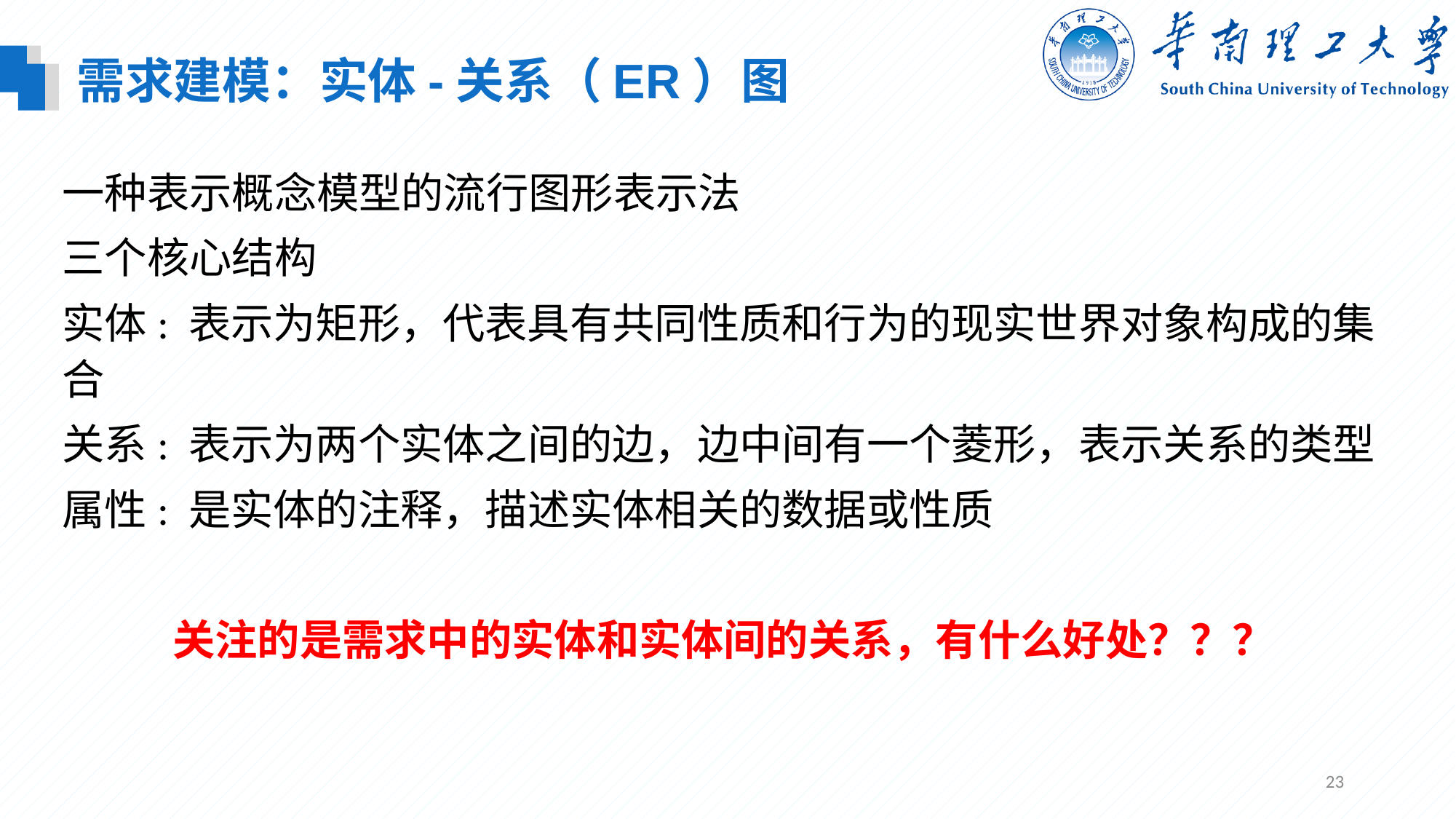

需求建模：实体-关系（ER）图
一种表示概念模型的流行图形表示法
三个核心结构
实体: 表示为矩形，代表具有共同性质和行为的现实世界对象构成的集合
关系: 表示为两个实体之间的边，边中间有一个菱形，表示关系的类型
属性: 是实体的注释，描述实体相关的数据或性质

关注的是需求中的实体和实体间的关系，有什么好处？？？
23